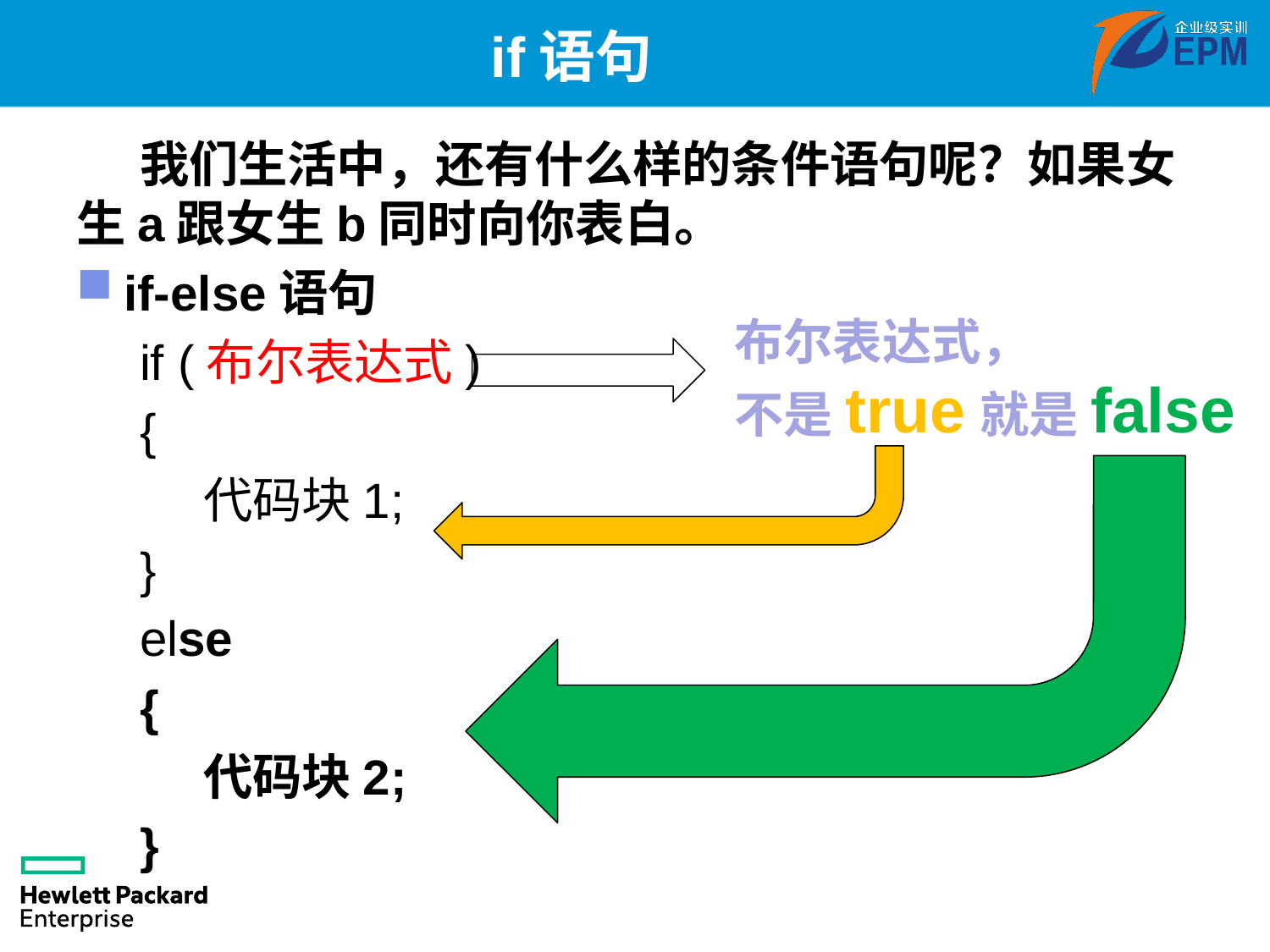

# if语句
我们生活中，还有什么样的条件语句呢？如果女生a跟女生b同时向你表白。
if-else语句
if (布尔表达式)
{
	代码块1;
}
else
{
	代码块2;
}

布尔表达式，
不是true就是false